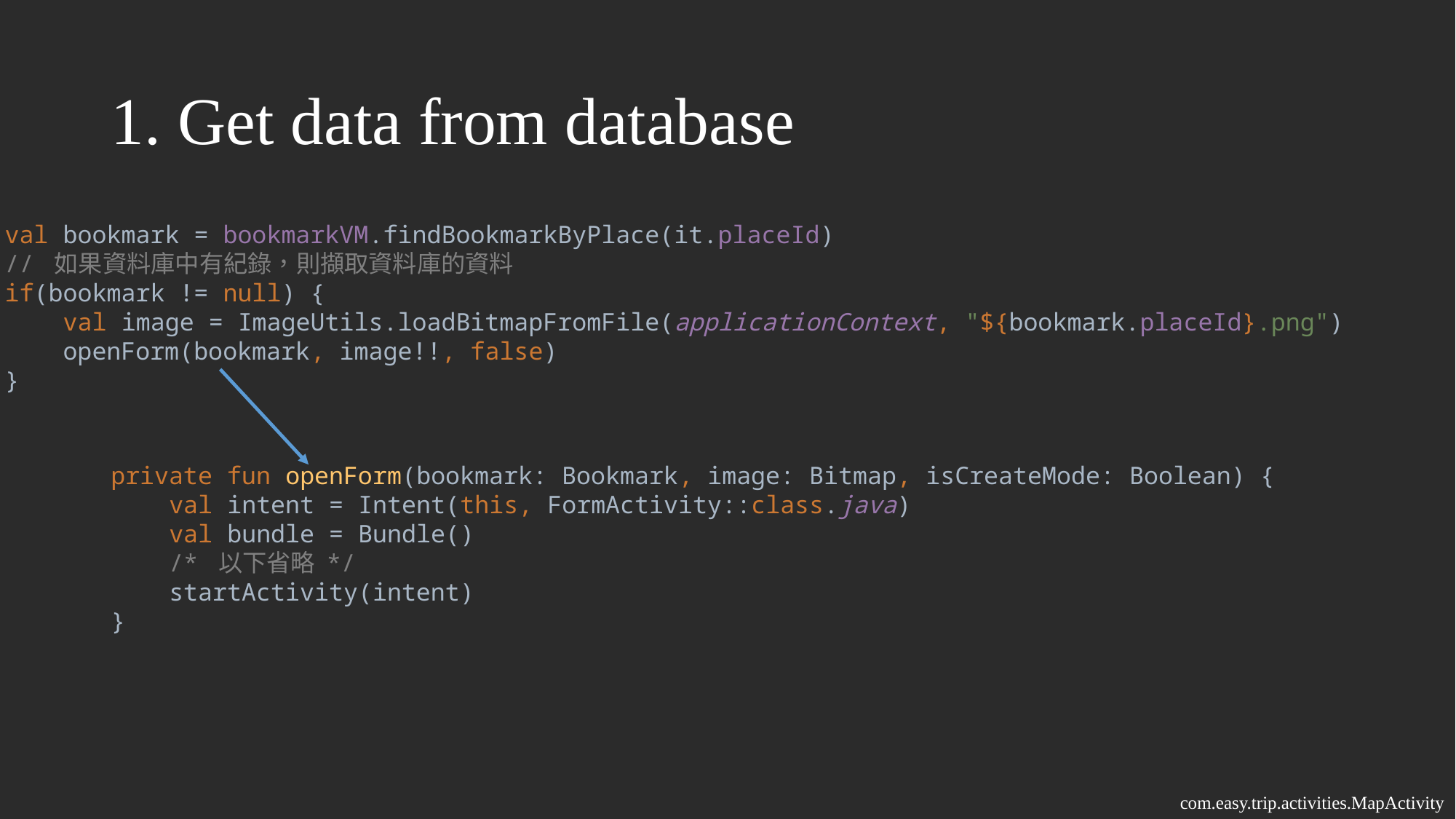

# 1. Get data from database
val bookmark = bookmarkVM.findBookmarkByPlace(it.placeId)
// 如果資料庫中有紀錄，則擷取資料庫的資料
if(bookmark != null) {
    val image = ImageUtils.loadBitmapFromFile(applicationContext, "${bookmark.placeId}.png")
    openForm(bookmark, image!!, false)
}
private fun openForm(bookmark: Bookmark, image: Bitmap, isCreateMode: Boolean) {
    val intent = Intent(this, FormActivity::class.java)
    val bundle = Bundle()
    /* 以下省略 */
    startActivity(intent)
}
com.easy.trip.activities.MapActivity